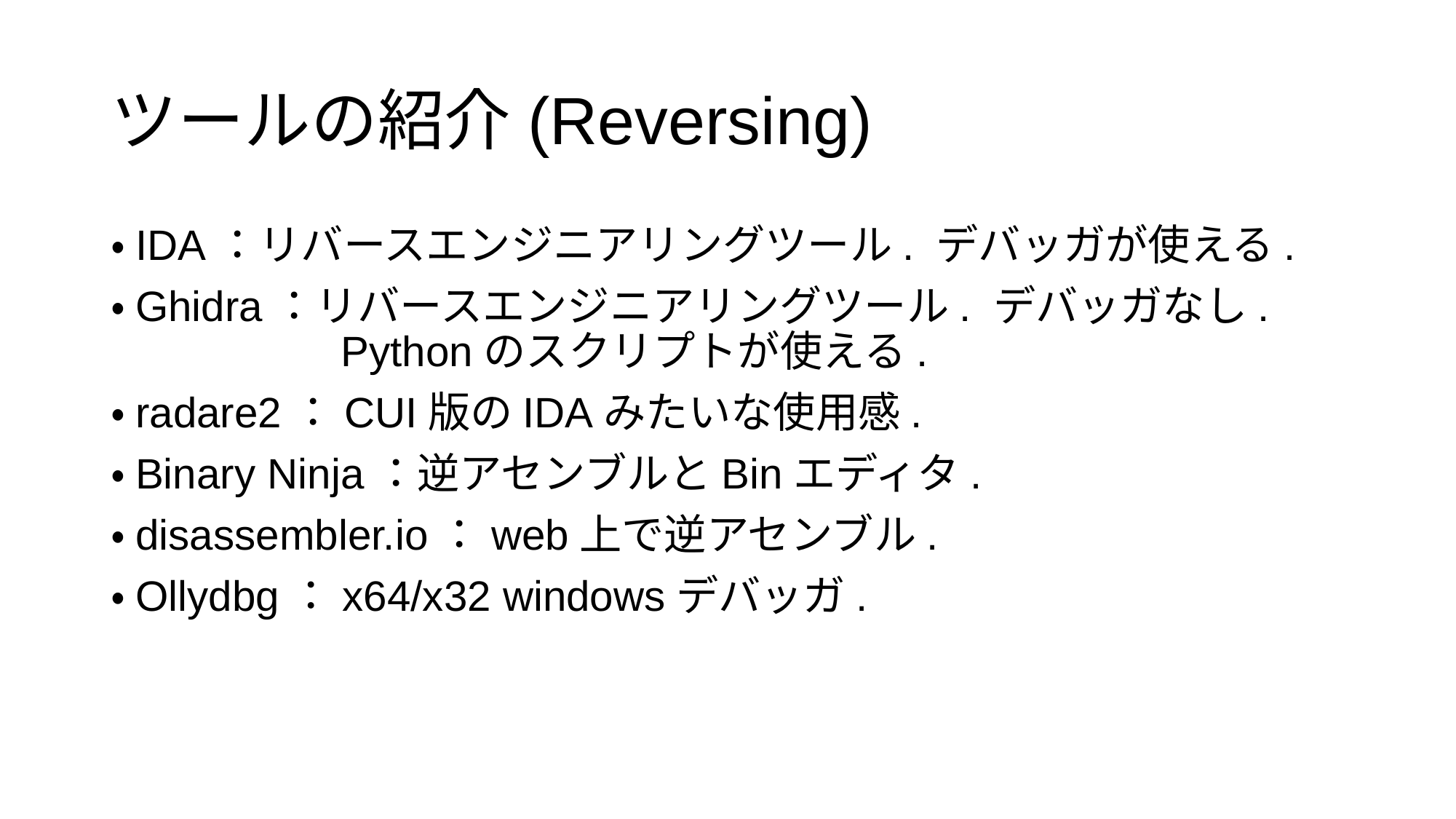

# ツールの紹介(Reversing)
・IDA：リバースエンジニアリングツール. デバッガが使える.
・Ghidra：リバースエンジニアリングツール. デバッガなし.			 Pythonのスクリプトが使える.
・radare2：CUI版のIDAみたいな使用感.
・Binary Ninja：逆アセンブルとBinエディタ.
・disassembler.io：web上で逆アセンブル.
・Ollydbg：x64/x32 windowsデバッガ.